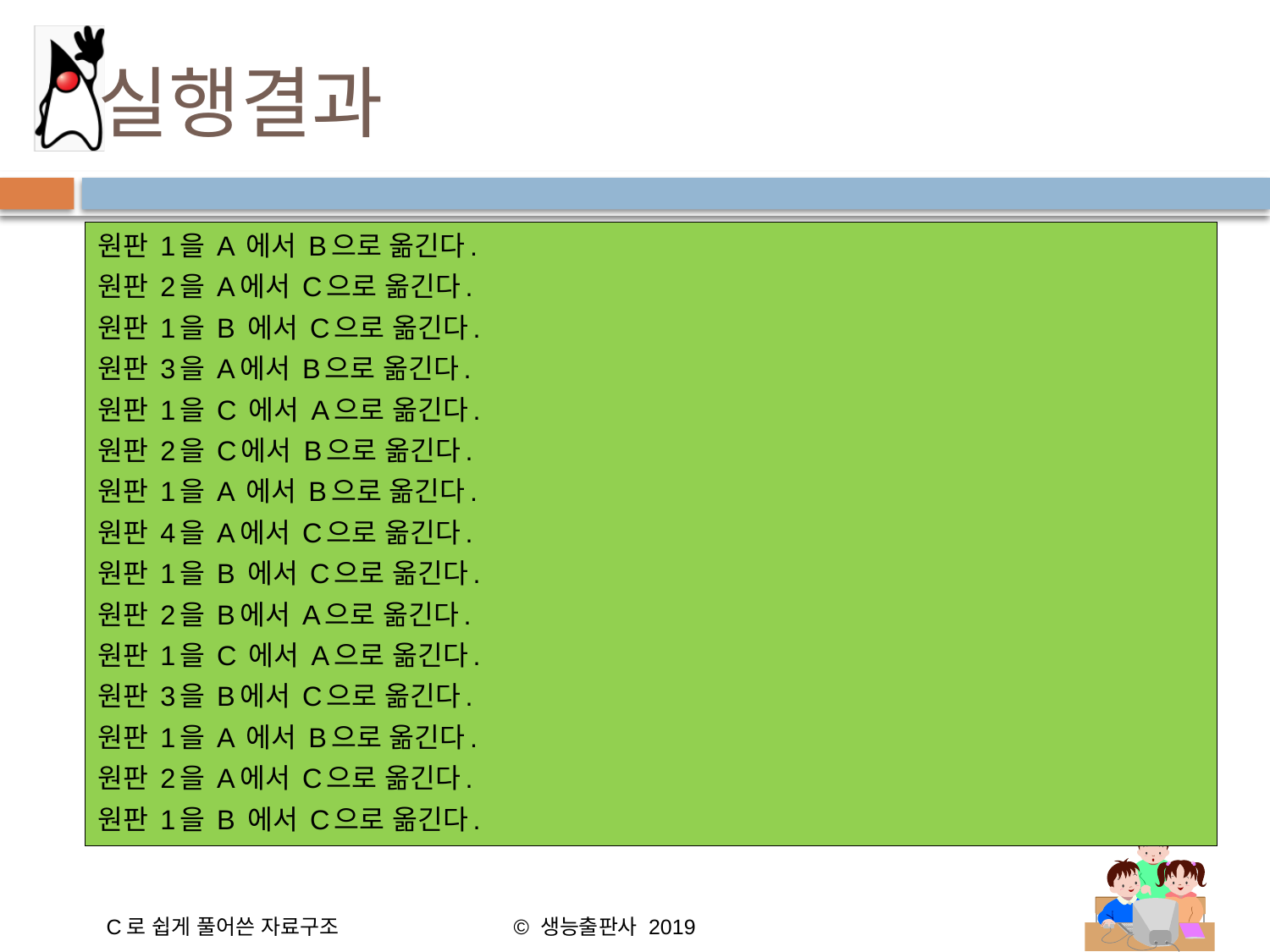

# 실행결과
원판 1을 A 에서 B으로 옮긴다.
원판 2을 A에서 C으로 옮긴다.
원판 1을 B 에서 C으로 옮긴다.
원판 3을 A에서 B으로 옮긴다.
원판 1을 C 에서 A으로 옮긴다.
원판 2을 C에서 B으로 옮긴다.
원판 1을 A 에서 B으로 옮긴다.
원판 4을 A에서 C으로 옮긴다.
원판 1을 B 에서 C으로 옮긴다.
원판 2을 B에서 A으로 옮긴다.
원판 1을 C 에서 A으로 옮긴다.
원판 3을 B에서 C으로 옮긴다.
원판 1을 A 에서 B으로 옮긴다.
원판 2을 A에서 C으로 옮긴다.
원판 1을 B 에서 C으로 옮긴다.